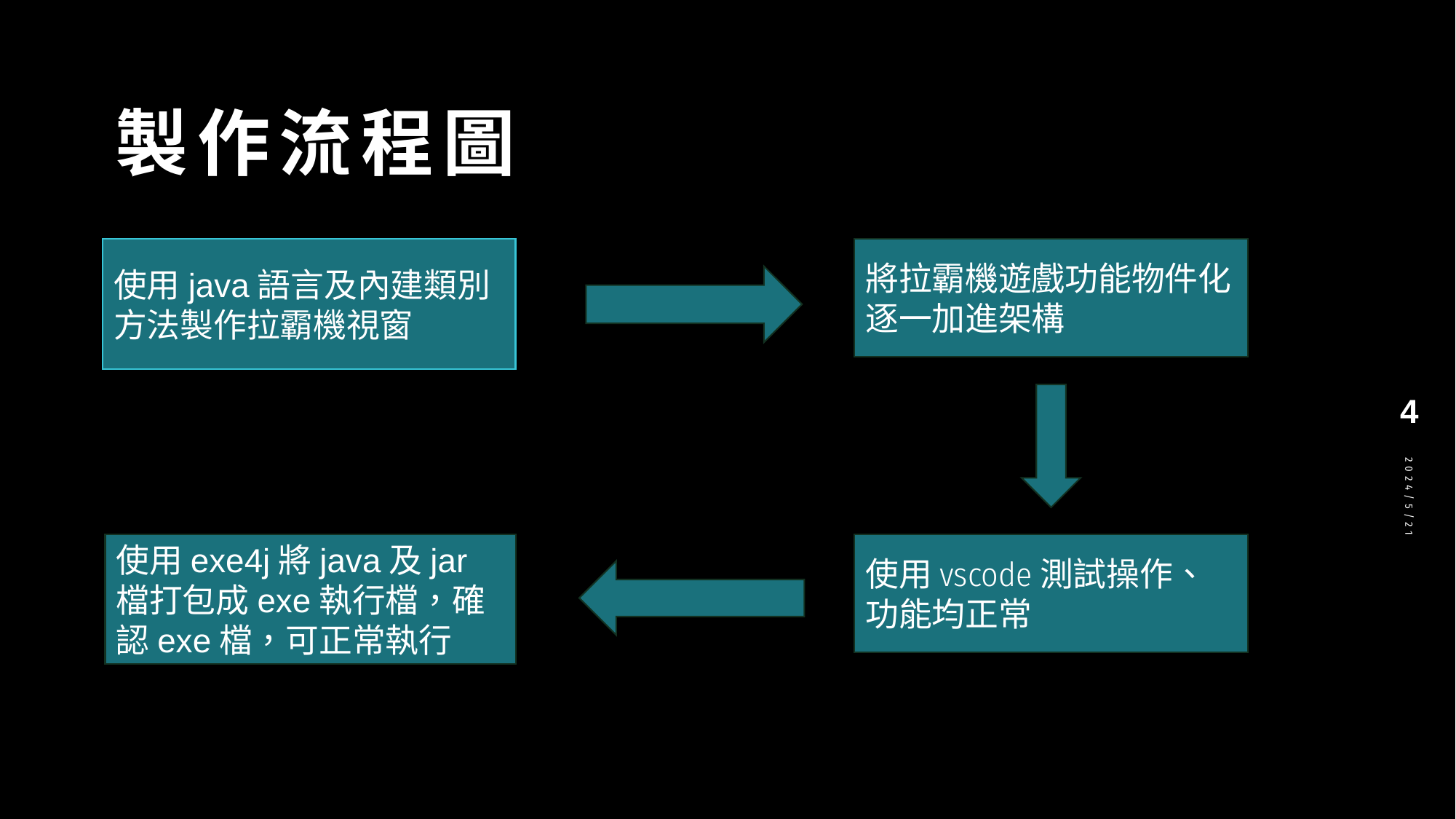

# 製作流程圖

使用java語言及內建類別方法製作拉霸機視窗
將拉霸機遊戲功能物件化逐一加進架構

4

使用exe4j將java及jar檔打包成exe執行檔，確認exe檔，可正常執行
使用vscode測試操作、功能均正常

2024/5/21